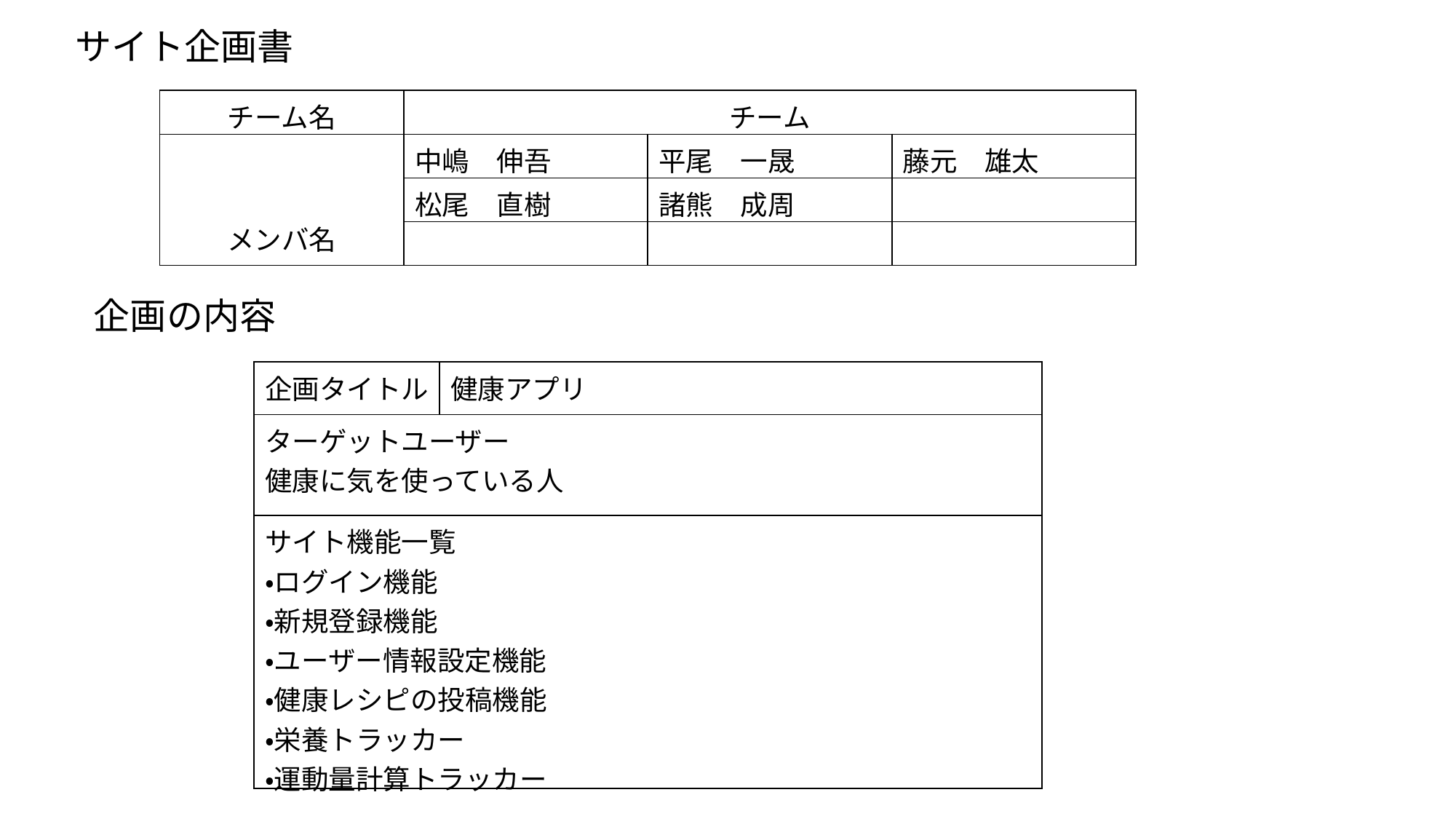

サイト企画書
| チーム名 | チーム |  |  |
| --- | --- | --- | --- |
| メンバ名 | 中嶋　伸吾 | 平尾　一晟 | 藤元　雄太 |
|  | 松尾　直樹 | 諸熊　成周 |  |
|  |  |  |  |
企画の内容
| 企画タイトル | 健康アプリ |
| --- | --- |
| ターゲットユーザー  健康に気を使っている人 |  |
| サイト機能一覧  ・ログイン機能 ・新規登録機能 ・ユーザー情報設定機能    ・健康レシピの投稿機能 ・栄養トラッカー ・運動量計算トラッカー |  |